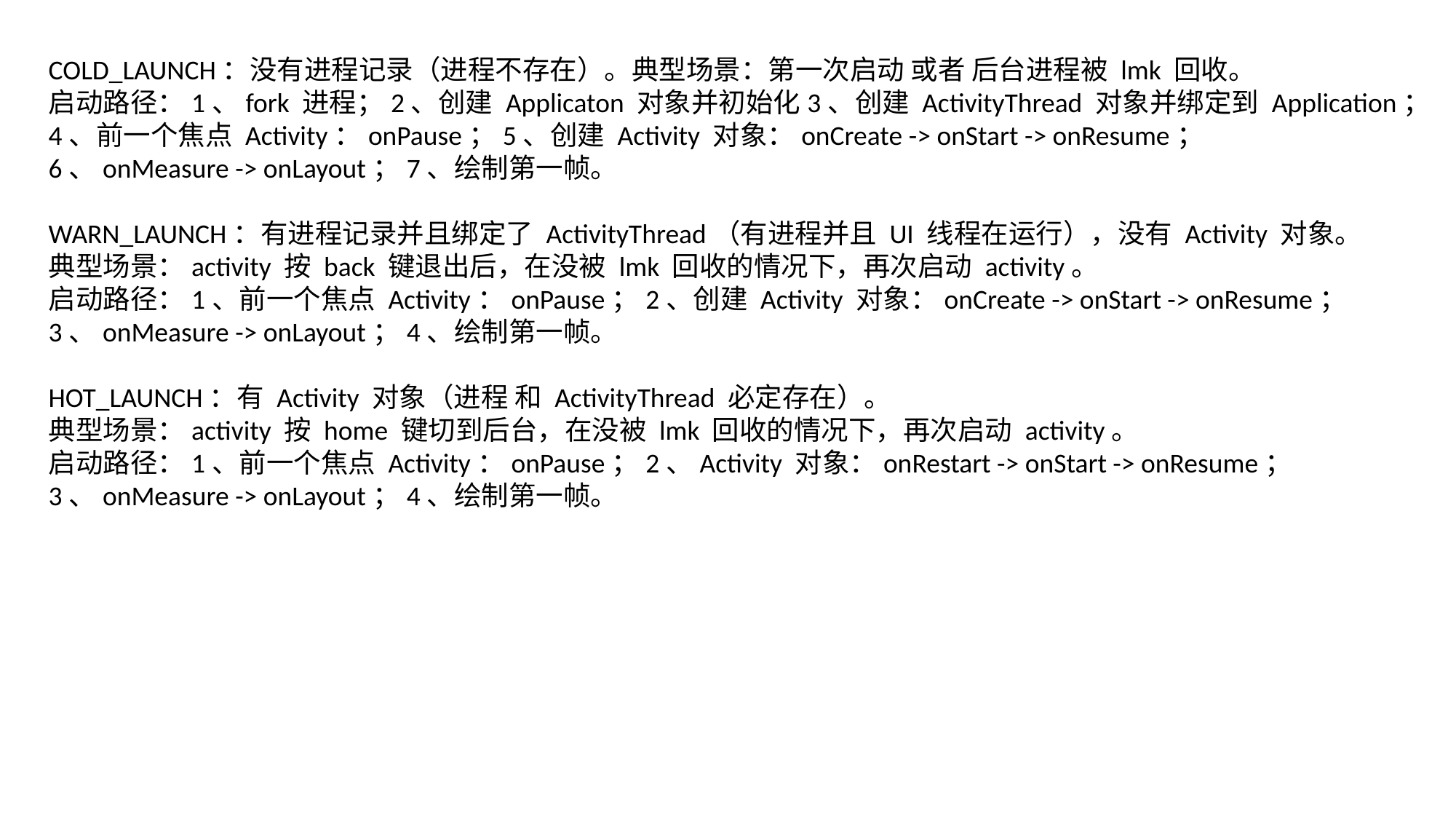

COLD_LAUNCH：没有进程记录（进程不存在）。典型场景：第一次启动 或者 后台进程被 lmk 回收。
启动路径：1、fork 进程；2、创建 Applicaton 对象并初始化3、创建 ActivityThread 对象并绑定到 Application；
4、前一个焦点 Activity：onPause；5、创建 Activity 对象：onCreate -> onStart -> onResume；
6、onMeasure -> onLayout；7、绘制第一帧。

WARN_LAUNCH：有进程记录并且绑定了 ActivityThread（有进程并且 UI 线程在运行），没有 Activity 对象。
典型场景：activity 按 back 键退出后，在没被 lmk 回收的情况下，再次启动 activity。
启动路径：1、前一个焦点 Activity：onPause；2、创建 Activity 对象：onCreate -> onStart -> onResume；
3、onMeasure -> onLayout；4、绘制第一帧。

HOT_LAUNCH：有 Activity 对象（进程 和 ActivityThread 必定存在）。
典型场景：activity 按 home 键切到后台，在没被 lmk 回收的情况下，再次启动 activity。
启动路径：1、前一个焦点 Activity：onPause；2、Activity 对象：onRestart -> onStart -> onResume；
3、onMeasure -> onLayout；4、绘制第一帧。